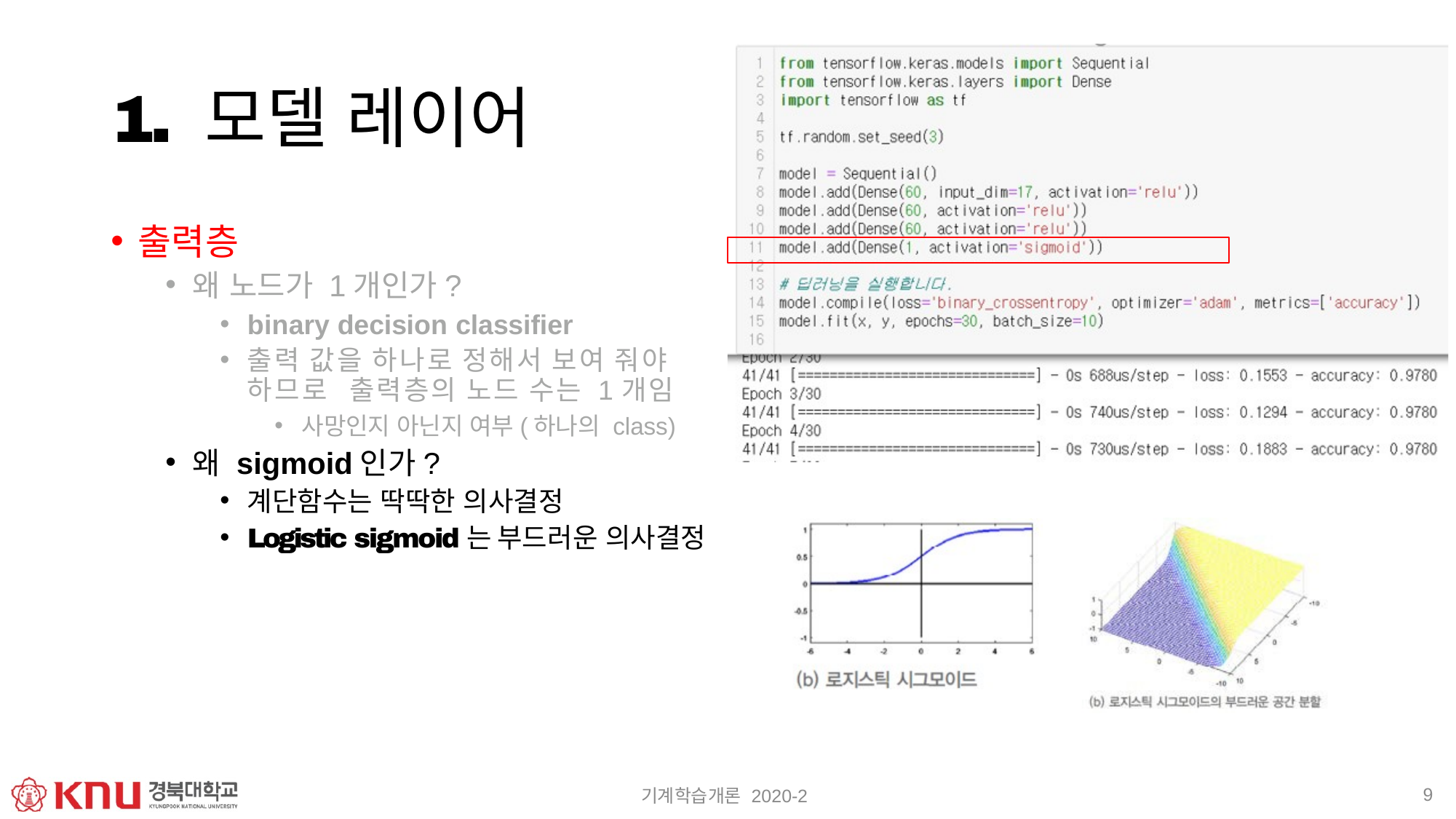

# 1. 모델 레이어
출력층
왜 노드가 1개인가?
binary decision classifier
출력 값을 하나로 정해서 보여 줘야 하므로  출력층의 노드 수는 1개임
사망인지 아닌지 여부(하나의 class)
왜 sigmoid인가?
계단함수는 딱딱한 의사결정
Logistic sigmoid는 부드러운 의사결정

9
기계학습개론 2020-2